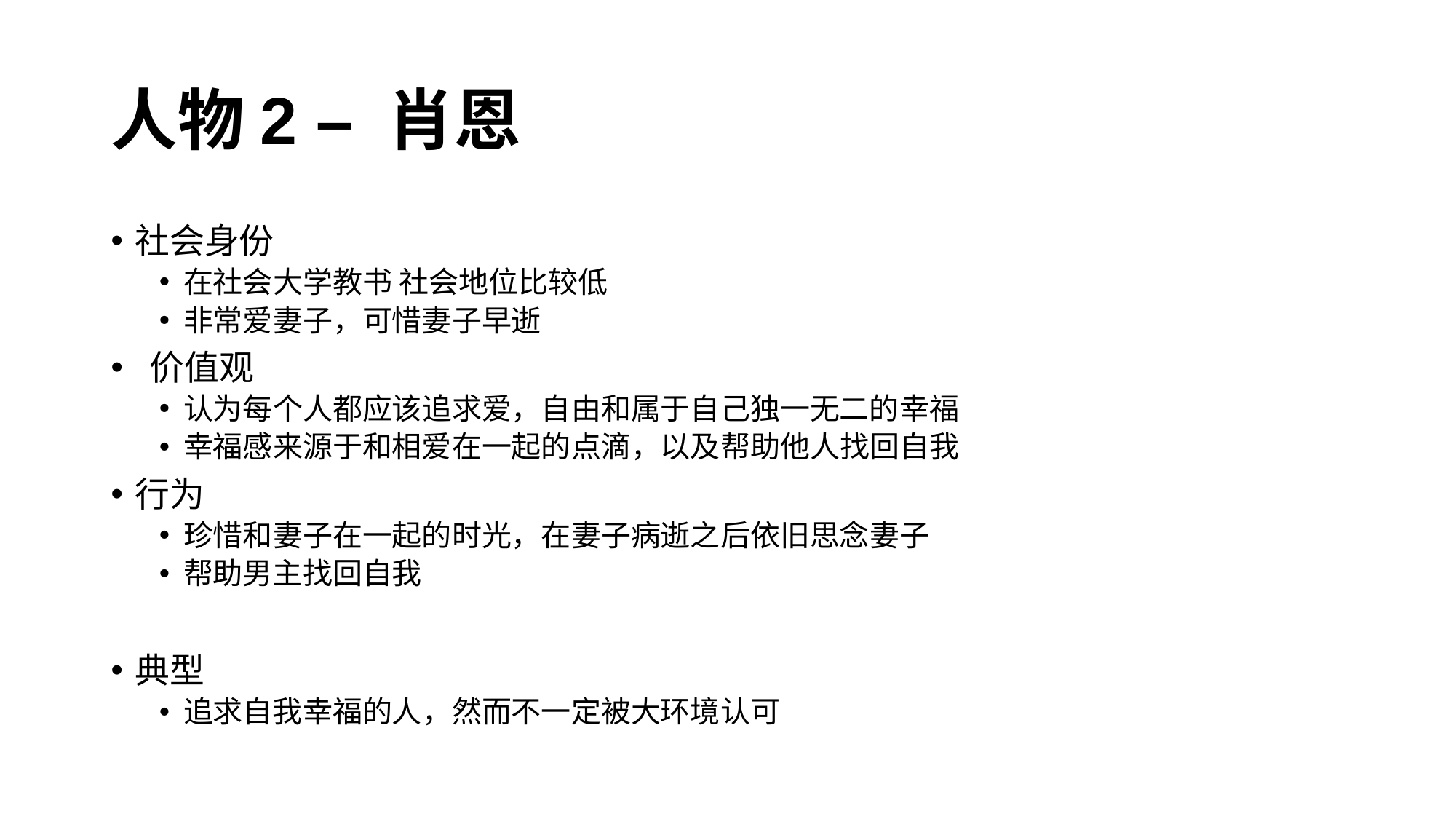

# 人物2 – 肖恩
社会身份
在社会大学教书 社会地位比较低
非常爱妻子，可惜妻子早逝
 价值观
认为每个人都应该追求爱，自由和属于自己独一无二的幸福
幸福感来源于和相爱在一起的点滴，以及帮助他人找回自我
行为
珍惜和妻子在一起的时光，在妻子病逝之后依旧思念妻子
帮助男主找回自我

典型
追求自我幸福的人，然而不一定被大环境认可